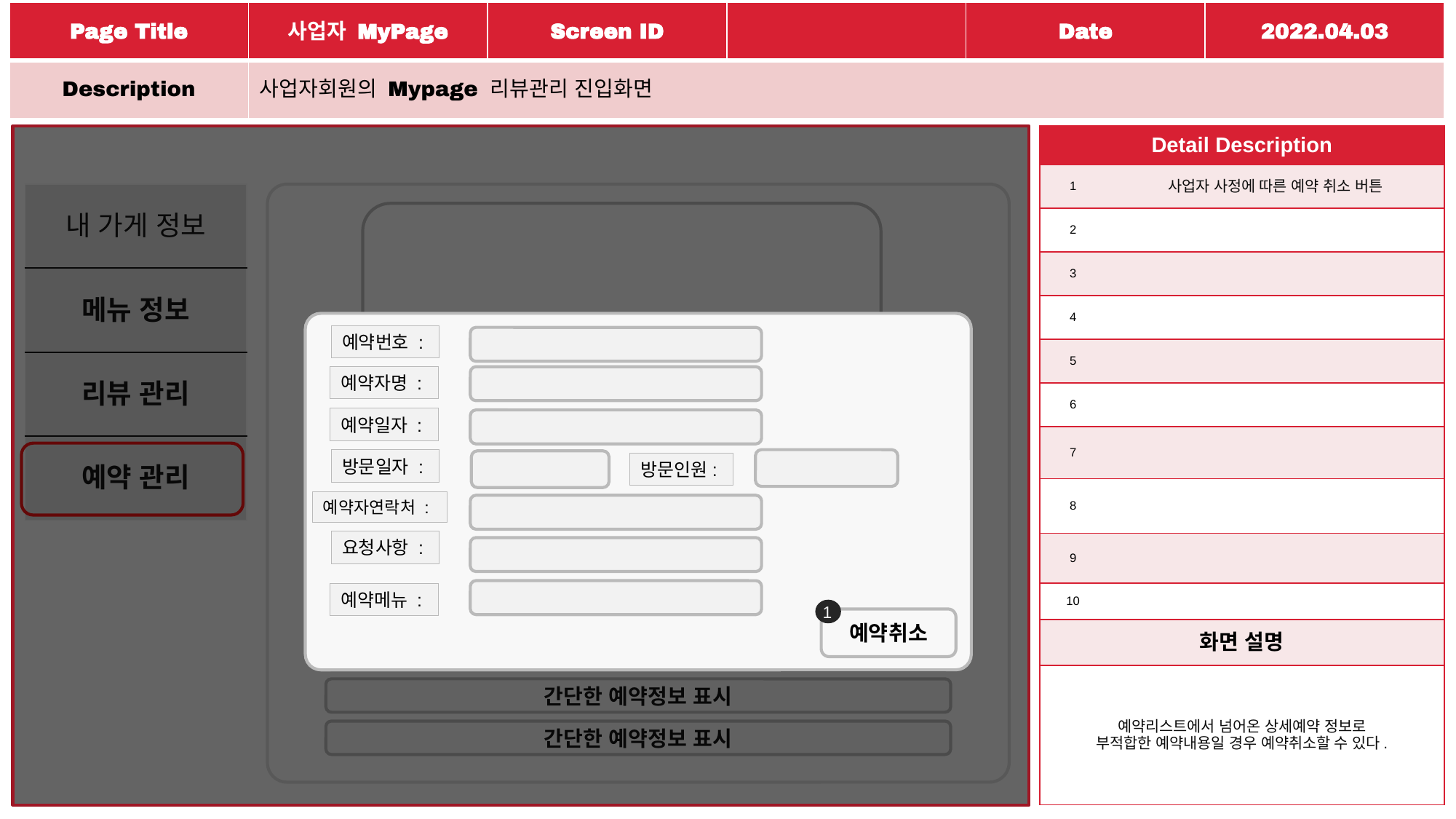

| Page Title | 사업자 MyPage | Screen ID |  | Date | 2022.04.03 |
| --- | --- | --- | --- | --- | --- |
| Description | 사업자회원의 Mypage 리뷰관리 진입화면 |  |  |  |  |

| Detail Description |  |
| --- | --- |
| 1 | 사업자 사정에 따른 예약 취소 버튼 |
| 2 |  |
| 3 |  |
| 4 |  |
| 5 |  |
| 6 |  |
| 7 |  |
| 8 |  |
| 9 |  |
| 10 |  |
| 화면 설명 |  |
| 예약리스트에서 넘어온 상세예약 정보로 부적합한 예약내용일 경우 예약취소할 수 있다. |  |
| 내 가게 정보 |
| --- |
| 메뉴 정보 |
| 리뷰 관리 |
| 예약 관리 |

달력 API

예약번호 :

예약자명 :

예약일자 :

방문일자 :

방문인원:

예약자연락처 :

간단한 예약정보 표시
요청사항 :

간단한 예약정보 표시

예약메뉴 :
간단한 예약정보 표시
1

예약취소
간단한 예약정보 표시
간단한 예약정보 표시
간단한 예약정보 표시